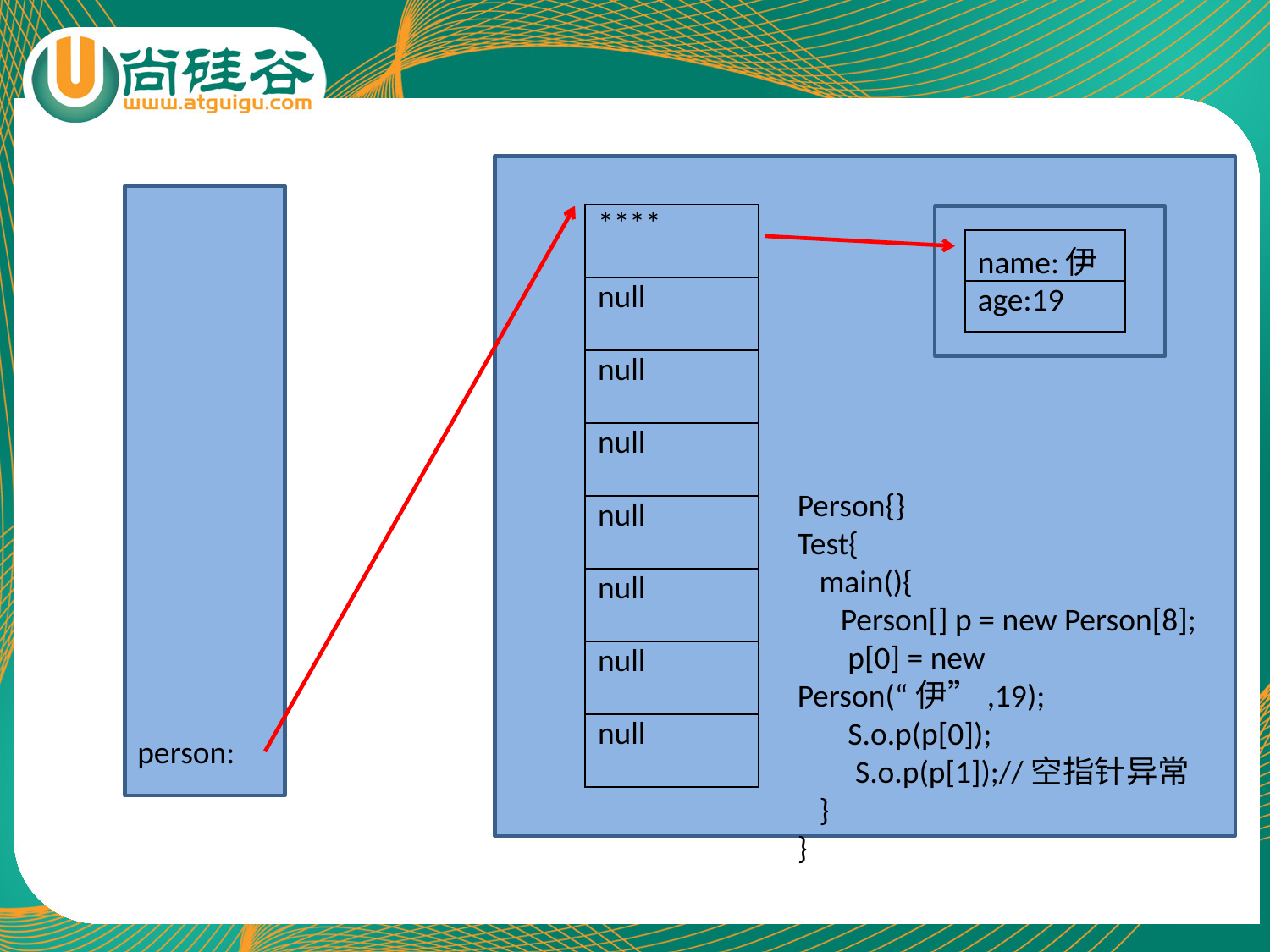

| \*\*\*\* |
| --- |
| null |
| null |
| null |
| null |
| null |
| null |
| null |

| name:伊 |
| --- |
| age:19 |
Person{}
Test{
   main(){
      Person[] p = new Person[8];
       p[0] = new Person(“伊”,19);
       S.o.p(p[0]);
        S.o.p(p[1]);//空指针异常
   }
}
person: